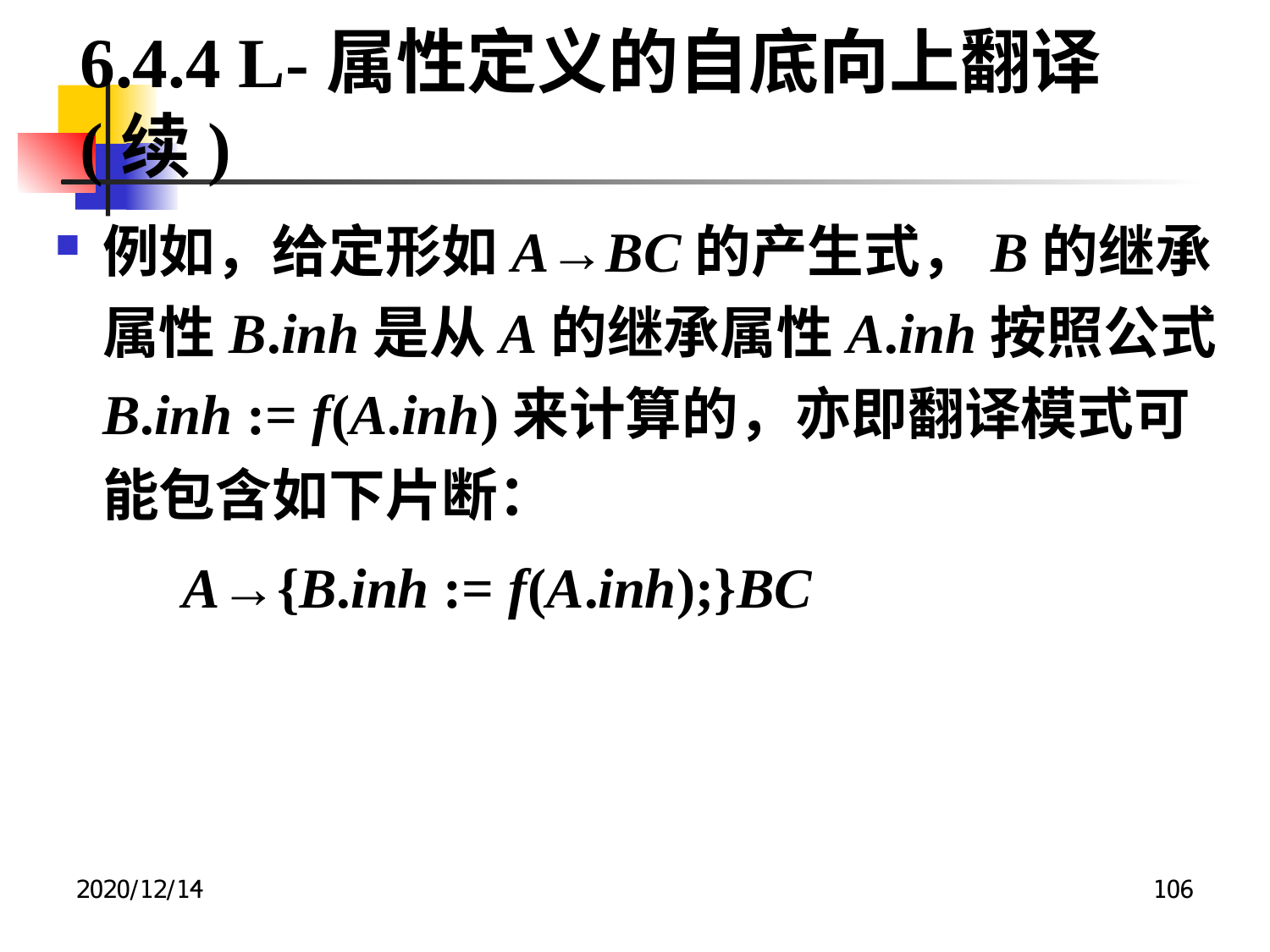

6.4.4 L-属性定义的自底向上翻译(续)
例如，给定形如A→BC的产生式，B的继承属性B.inh是从A的继承属性A.inh按照公式B.inh := f(A.inh)来计算的，亦即翻译模式可能包含如下片断：
         A→{B.inh := f(A.inh);}BC
2020/12/14
106